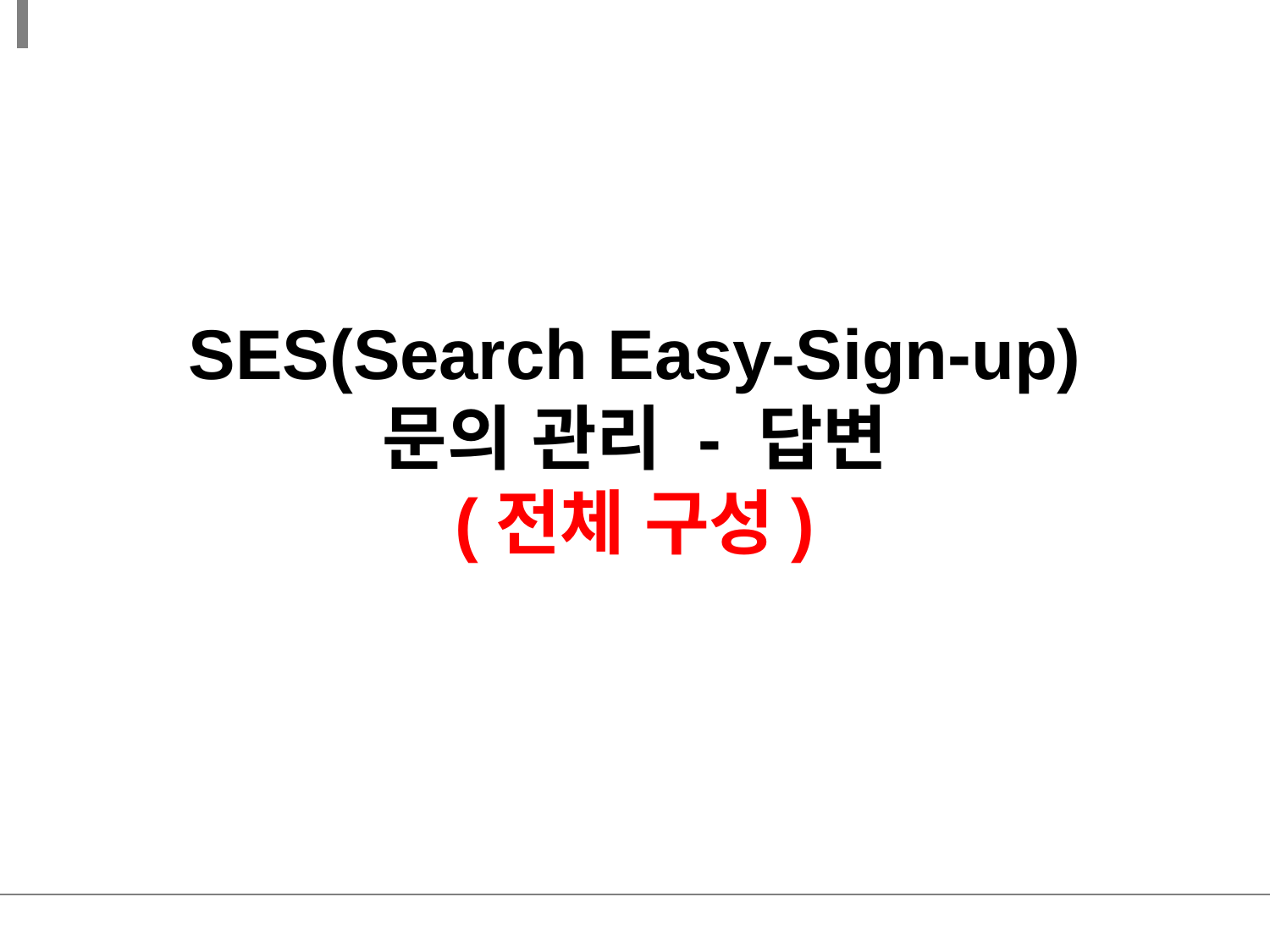

SES(Search Easy-Sign-up)
문의 관리 - 답변
(전체 구성)